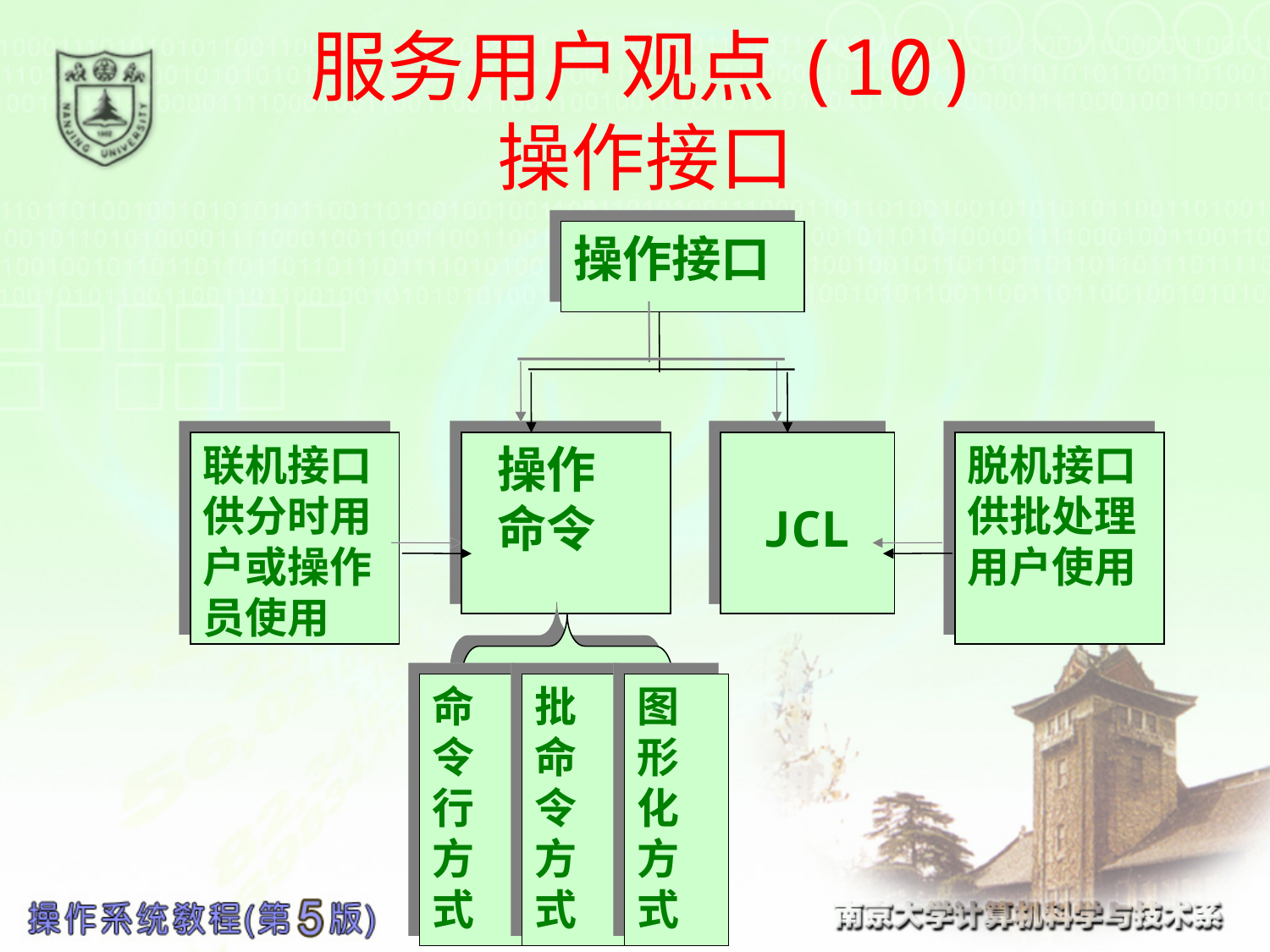

# 服务用户观点(10) 操作接口
操作接口

联机接口供分时用户或操作员使用
 操作
 命令

 JCL
脱机接口供批处理用户使用

命令行方式
批命令方式
图形化方式